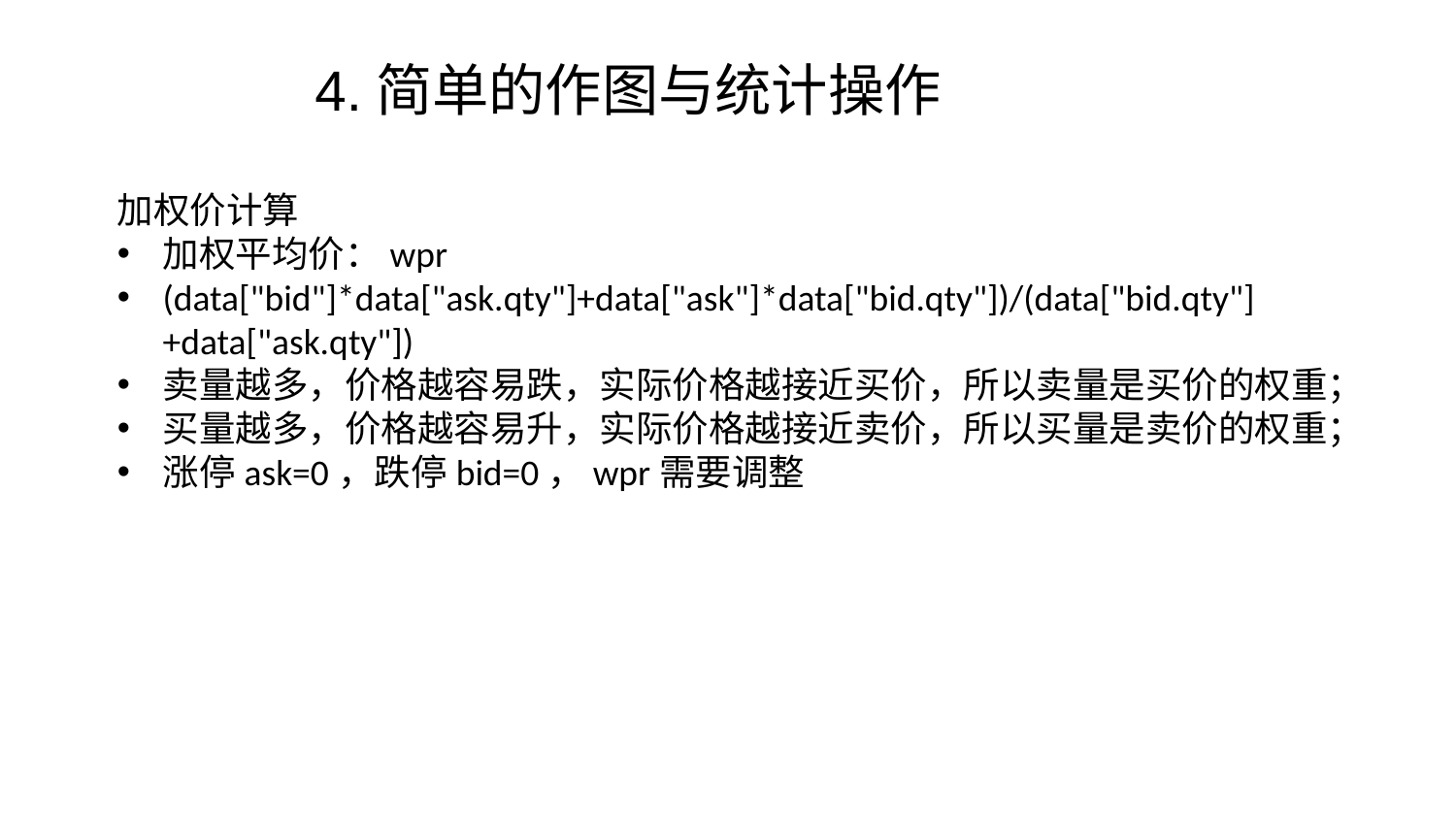

4.简单的作图与统计操作
加权价计算
加权平均价：wpr
(data["bid"]*data["ask.qty"]+data["ask"]*data["bid.qty"])/(data["bid.qty"]+data["ask.qty"])
卖量越多，价格越容易跌，实际价格越接近买价，所以卖量是买价的权重；
买量越多，价格越容易升，实际价格越接近卖价，所以买量是卖价的权重；
涨停ask=0，跌停bid=0，wpr需要调整